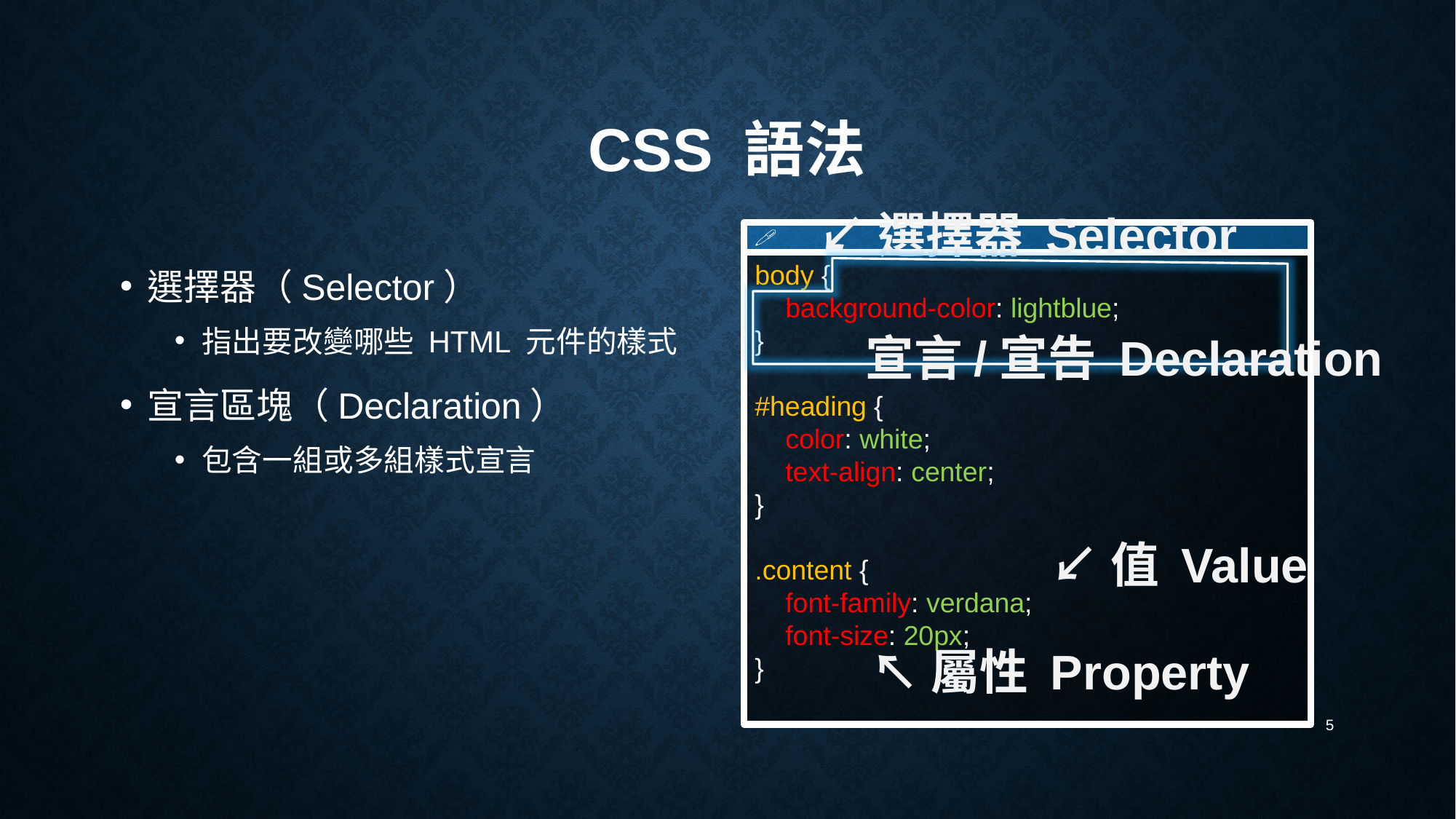

# CSS 語法
↙選擇器 Selector
🖊
body {
    background-color: lightblue;
}
#heading {
    color: white;
    text-align: center;
}
.content {
    font-family: verdana;
    font-size: 20px;
}
選擇器（Selector）
指出要改變哪些 HTML 元件的樣式
宣言區塊（Declaration）
包含一組或多組樣式宣言

宣言/宣告 Declaration
↙值 Value
↖屬性 Property
5